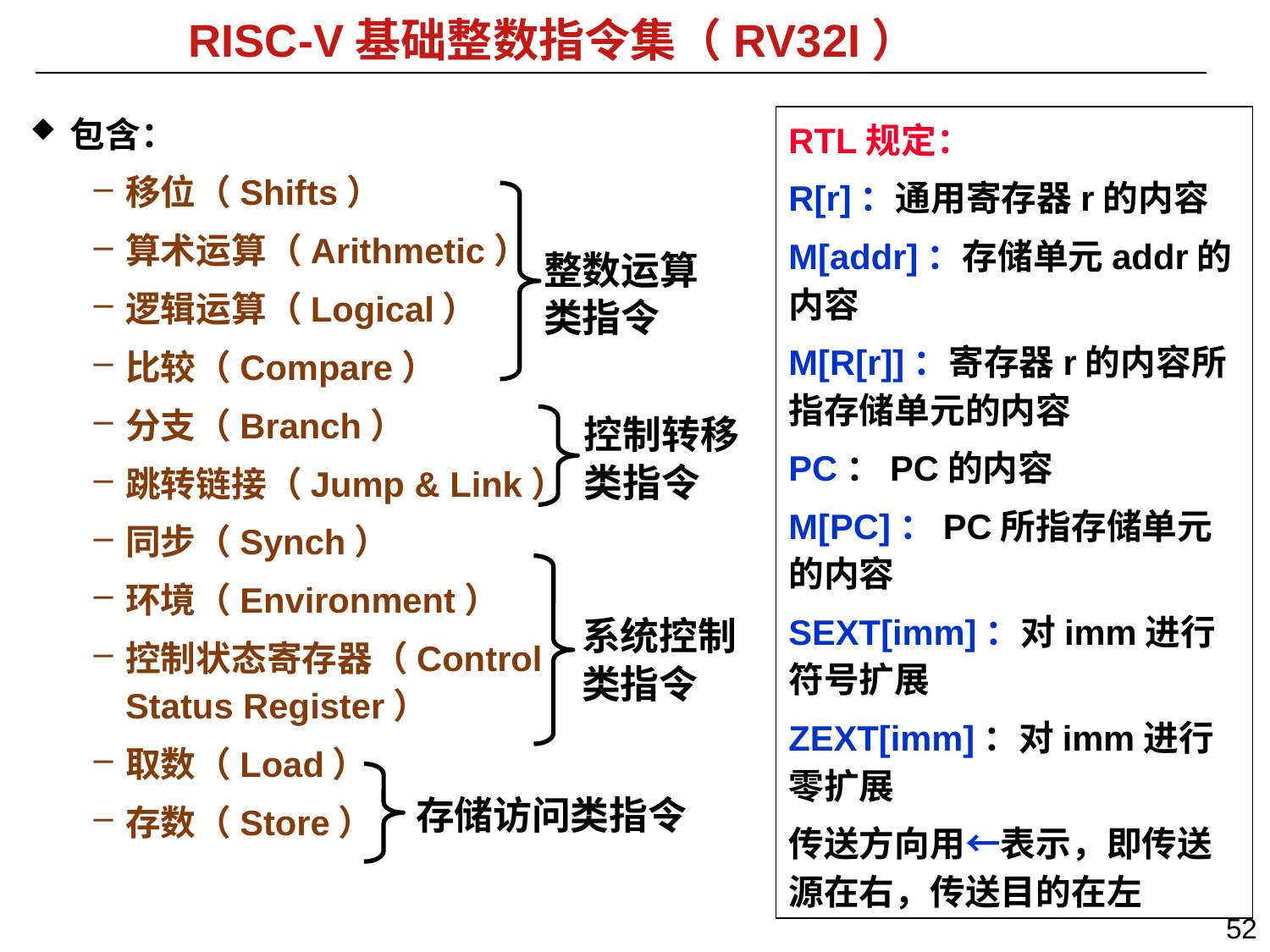

# RISC-V基础整数指令集（RV32I）
包含：
移位（Shifts）
算术运算（Arithmetic）
逻辑运算（Logical）
比较（Compare）
分支（Branch）
跳转链接（Jump & Link）
同步（Synch）
环境（Environment）
控制状态寄存器（Control Status Register）
取数（Load）
存数（Store）

RTL规定：
R[r]：通用寄存器r的内容
M[addr]：存储单元addr的内容
M[R[r]]：寄存器r的内容所指存储单元的内容
PC：PC的内容
M[PC]：PC所指存储单元的内容
SEXT[imm]：对imm进行符号扩展
ZEXT[imm]：对imm进行零扩展
传送方向用←表示，即传送源在右，传送目的在左

整数运算类指令
控制转移类指令

系统控制类指令

存储访问类指令